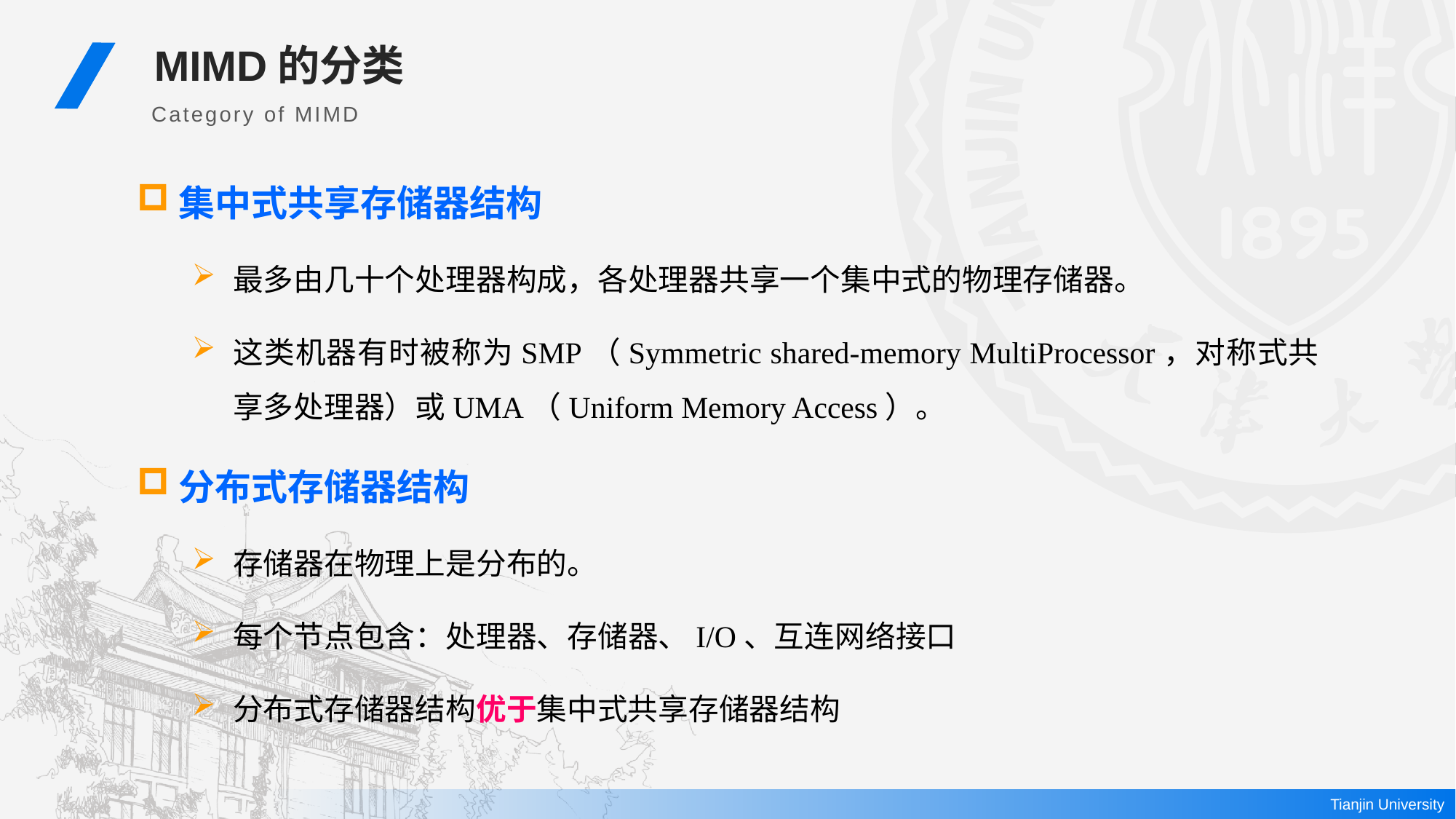

MIMD的分类
Category of MIMD
集中式共享存储器结构
最多由几十个处理器构成，各处理器共享一个集中式的物理存储器。
这类机器有时被称为SMP（Symmetric shared-memory MultiProcessor，对称式共享多处理器）或UMA（Uniform Memory Access）。
分布式存储器结构
存储器在物理上是分布的。
每个节点包含：处理器、存储器、I/O、互连网络接口
分布式存储器结构优于集中式共享存储器结构